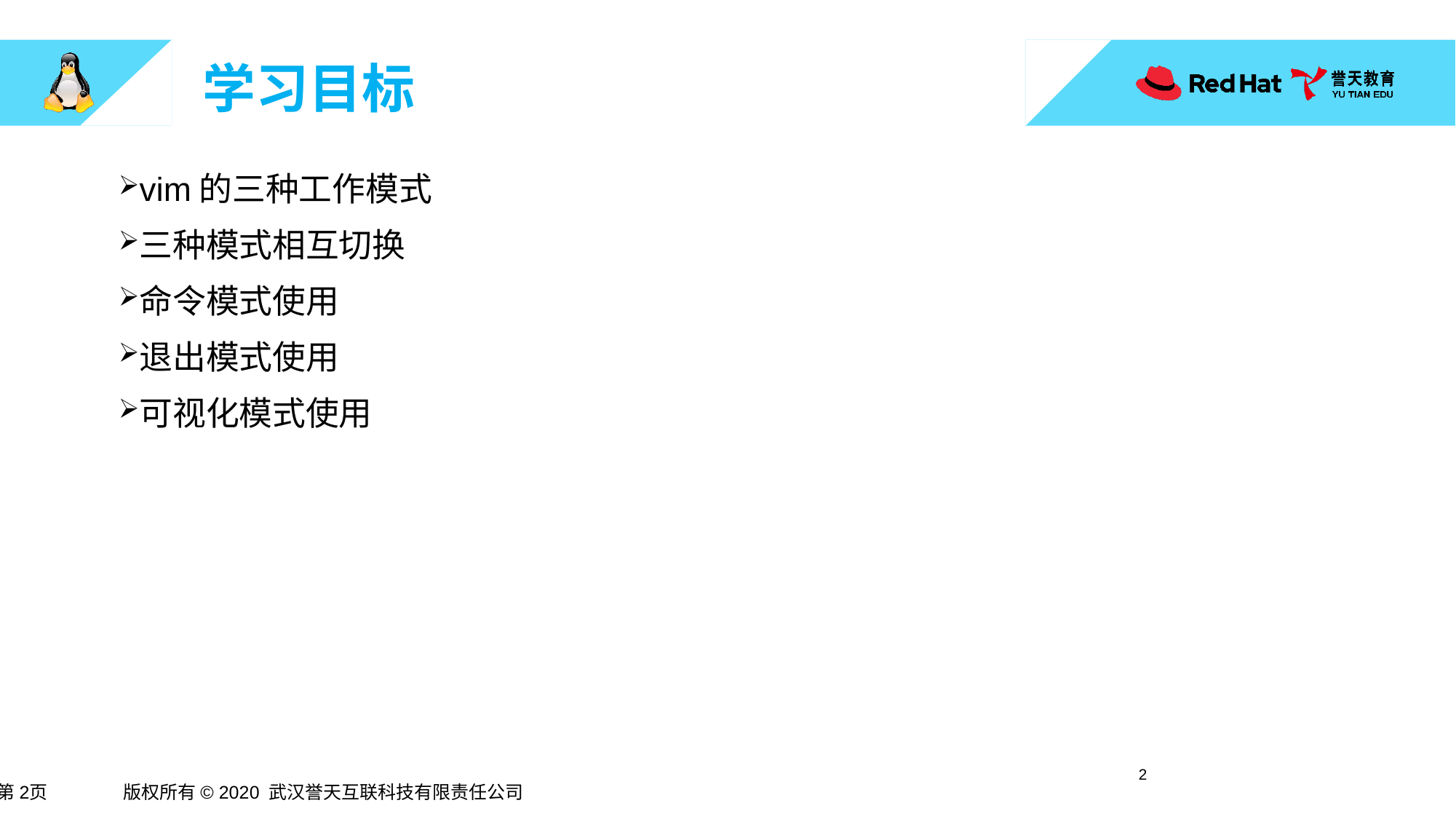

vim的三种工作模式
三种模式相互切换
命令模式使用
退出模式使用
可视化模式使用
2